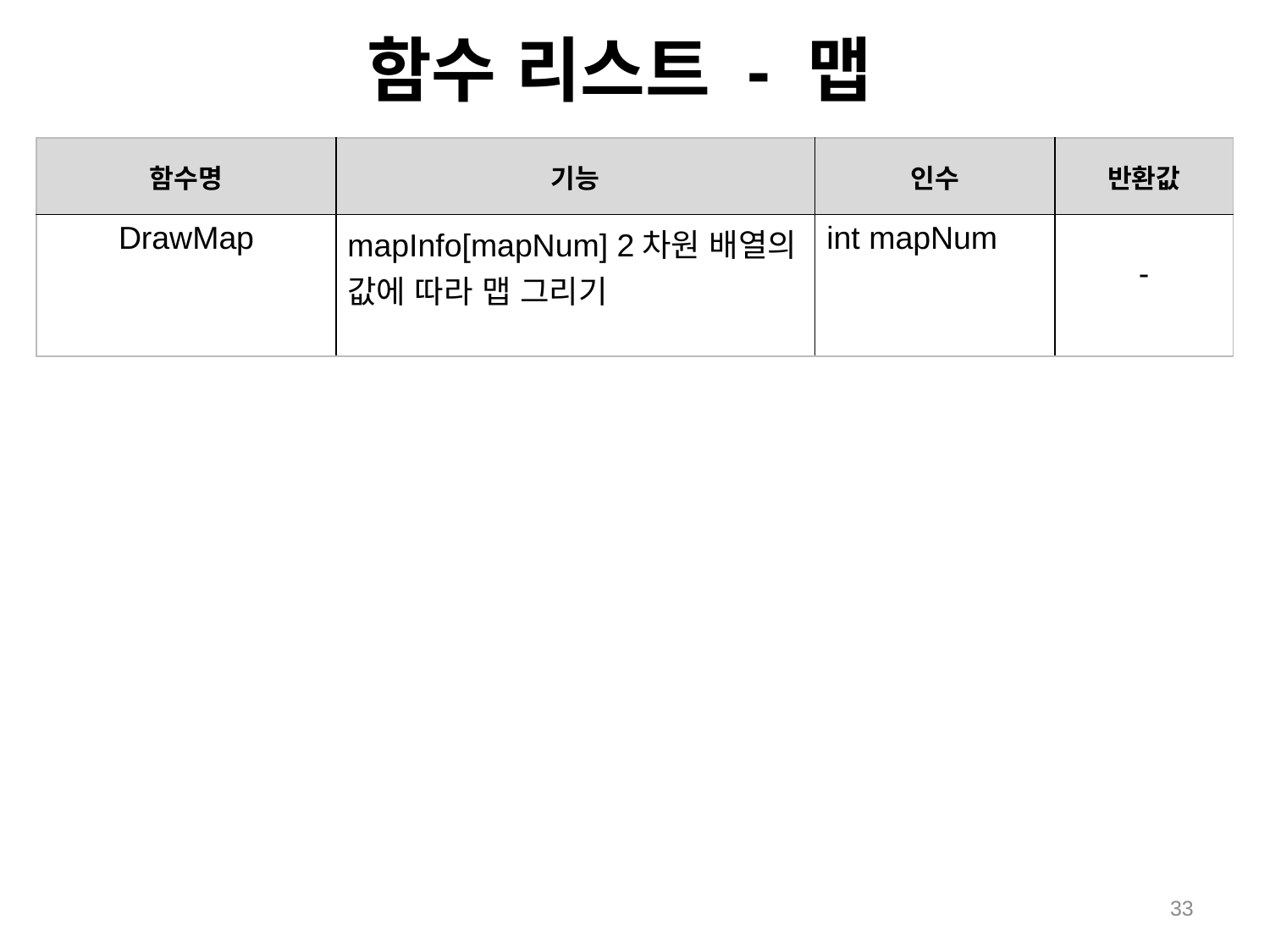

함수 리스트 - 맵
| 함수명 | 기능 | 인수 | 반환값 |
| --- | --- | --- | --- |
| DrawMap | mapInfo[mapNum] 2차원 배열의 값에 따라 맵 그리기 | int mapNum | - |
33